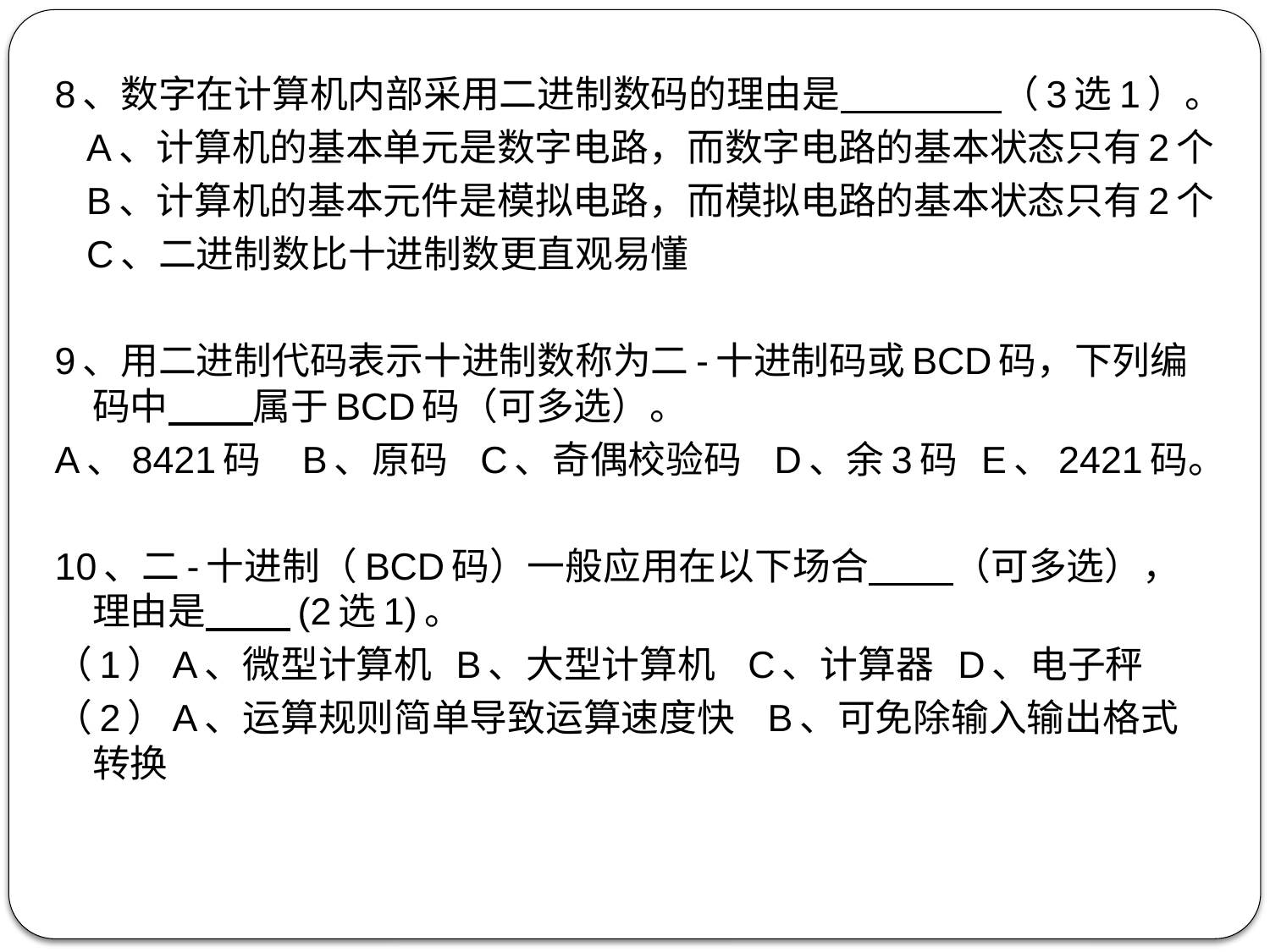

#
8、数字在计算机内部采用二进制数码的理由是                   （3选1）。
   A、计算机的基本单元是数字电路，而数字电路的基本状态只有2个
   B、计算机的基本元件是模拟电路，而模拟电路的基本状态只有2个
   C、二进制数比十进制数更直观易懂

9、用二进制代码表示十进制数称为二-十进制码或BCD码，下列编码中          属于BCD码（可多选）。
A、8421码    B、原码   C、奇偶校验码   D、余3码  E、2421码。

10、二-十进制（BCD码）一般应用在以下场合          （可多选），理由是          (2选1)。
（1）A、微型计算机  B、大型计算机   C、计算器  D、电子秤
（2）A、运算规则简单导致运算速度快   B、可免除输入输出格式转换